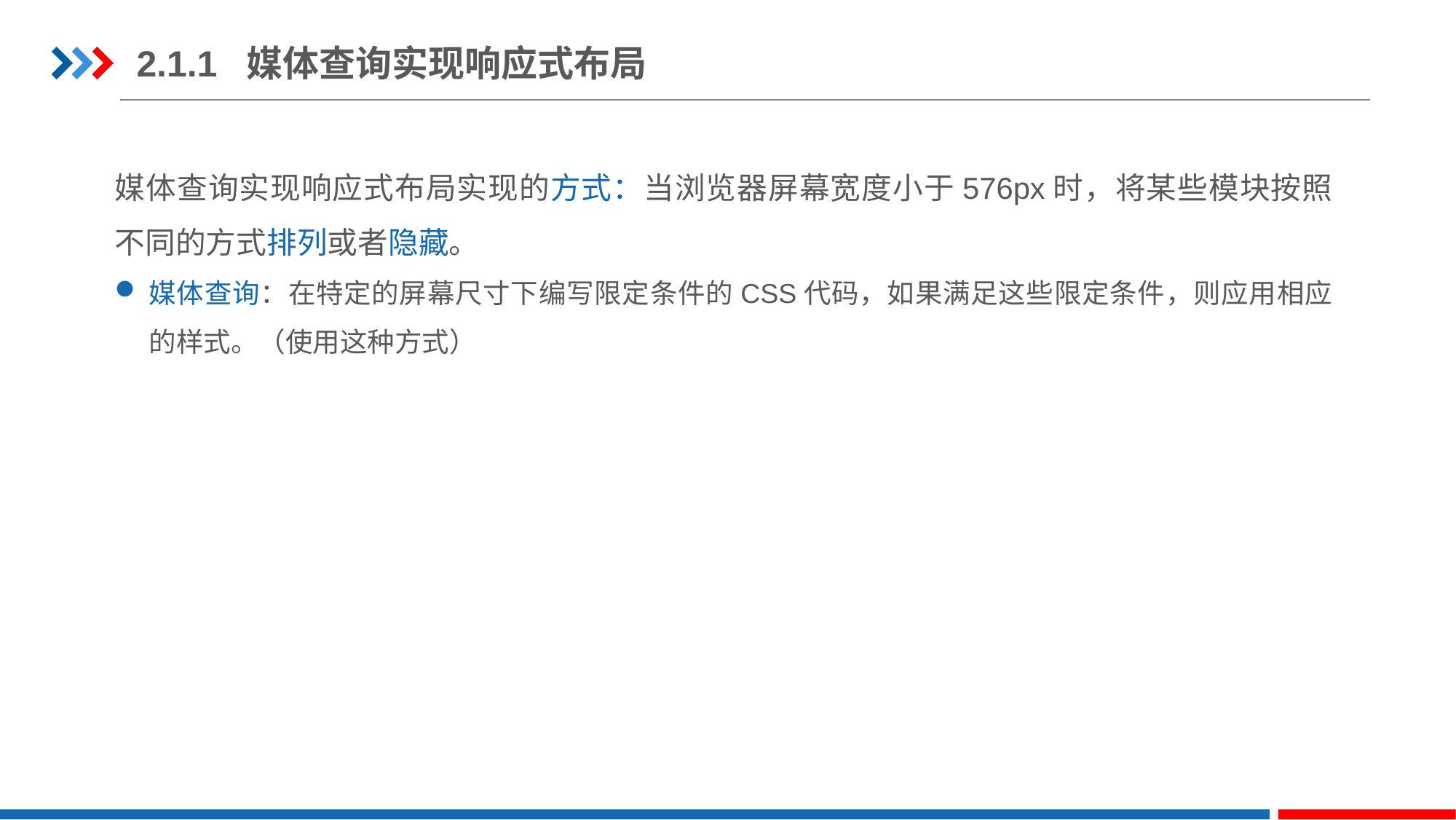

2.1.1  媒体查询实现响应式布局
媒体查询实现响应式布局实现的方式：当浏览器屏幕宽度小于576px时，将某些模块按照不同的方式排列或者隐藏。
媒体查询：在特定的屏幕尺寸下编写限定条件的CSS代码，如果满足这些限定条件，则应用相应的样式。（使用这种方式）